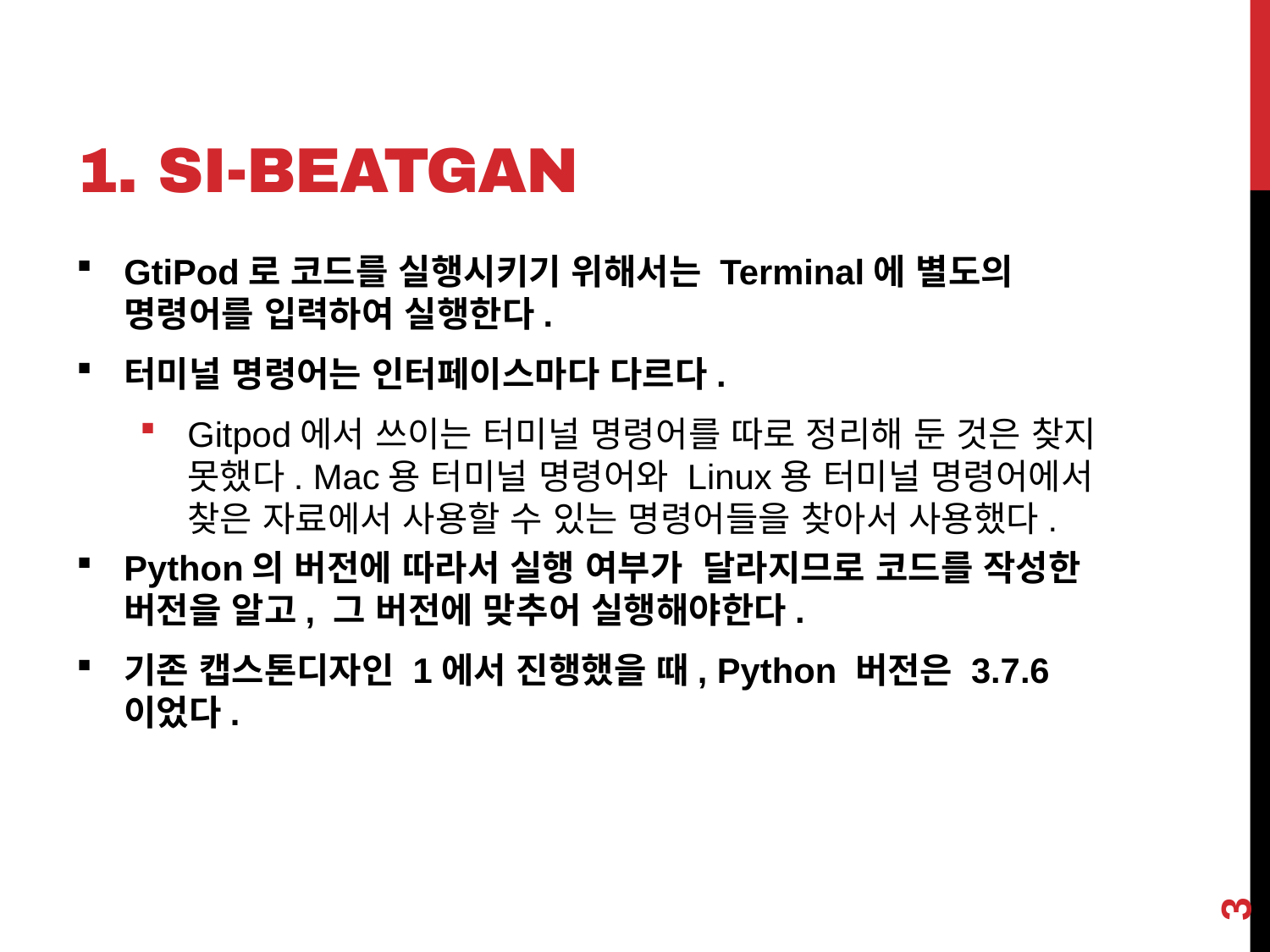

# 1. Si-beatgan
GtiPod로 코드를 실행시키기 위해서는 Terminal에 별도의 명령어를 입력하여 실행한다.
터미널 명령어는 인터페이스마다 다르다.
Gitpod에서 쓰이는 터미널 명령어를 따로 정리해 둔 것은 찾지 못했다. Mac용 터미널 명령어와 Linux용 터미널 명령어에서 찾은 자료에서 사용할 수 있는 명령어들을 찾아서 사용했다.
Python의 버전에 따라서 실행 여부가  달라지므로 코드를 작성한 버전을 알고, 그 버전에 맞추어 실행해야한다.
기존 캡스톤디자인 1에서 진행했을 때, Python 버전은 3.7.6이었다.

3